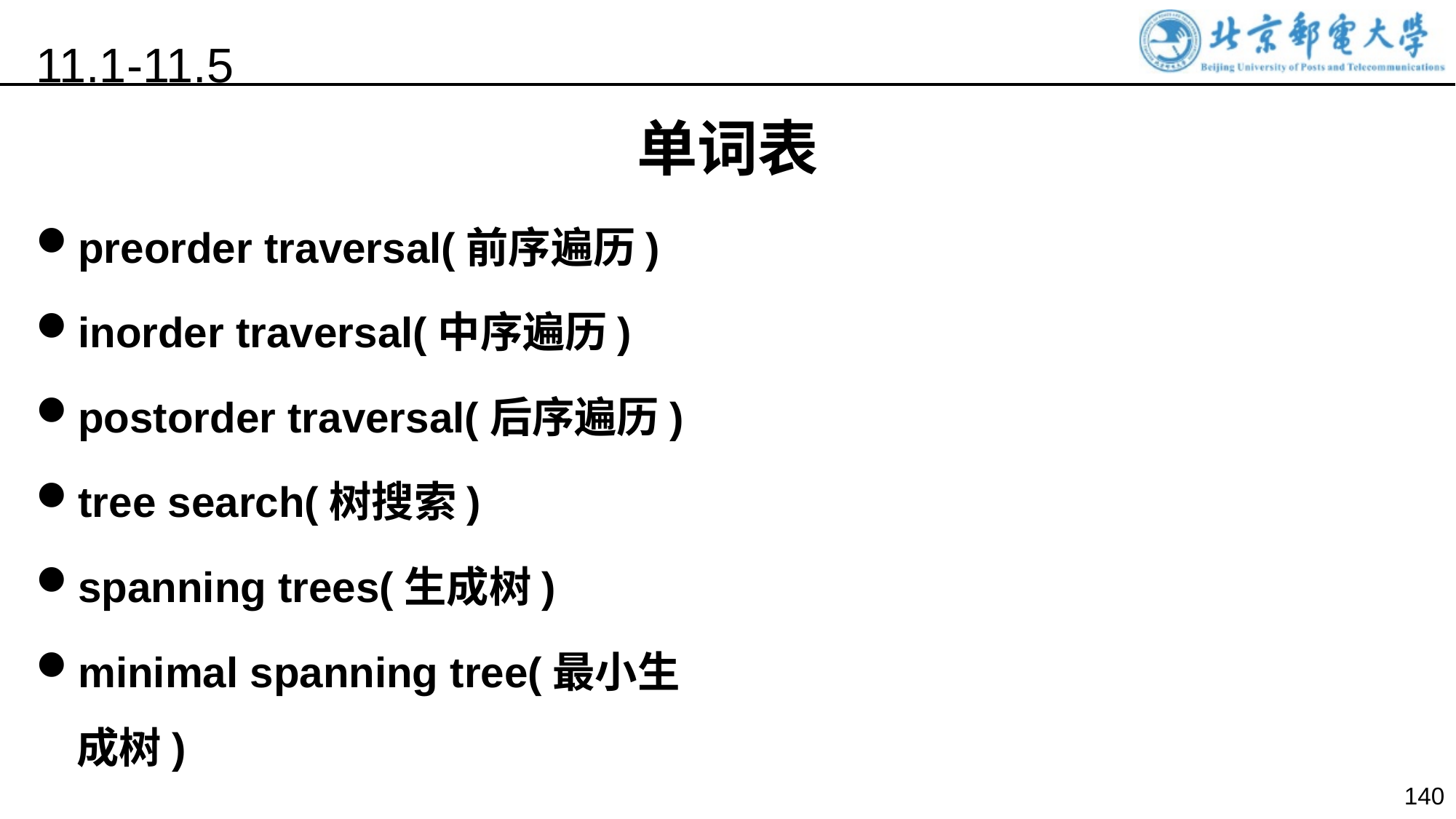

11.1-11.5
单词表
preorder traversal(前序遍历)
inorder traversal(中序遍历)
postorder traversal(后序遍历)
tree search(树搜索)
spanning trees(生成树)
minimal spanning tree(最小生成树)